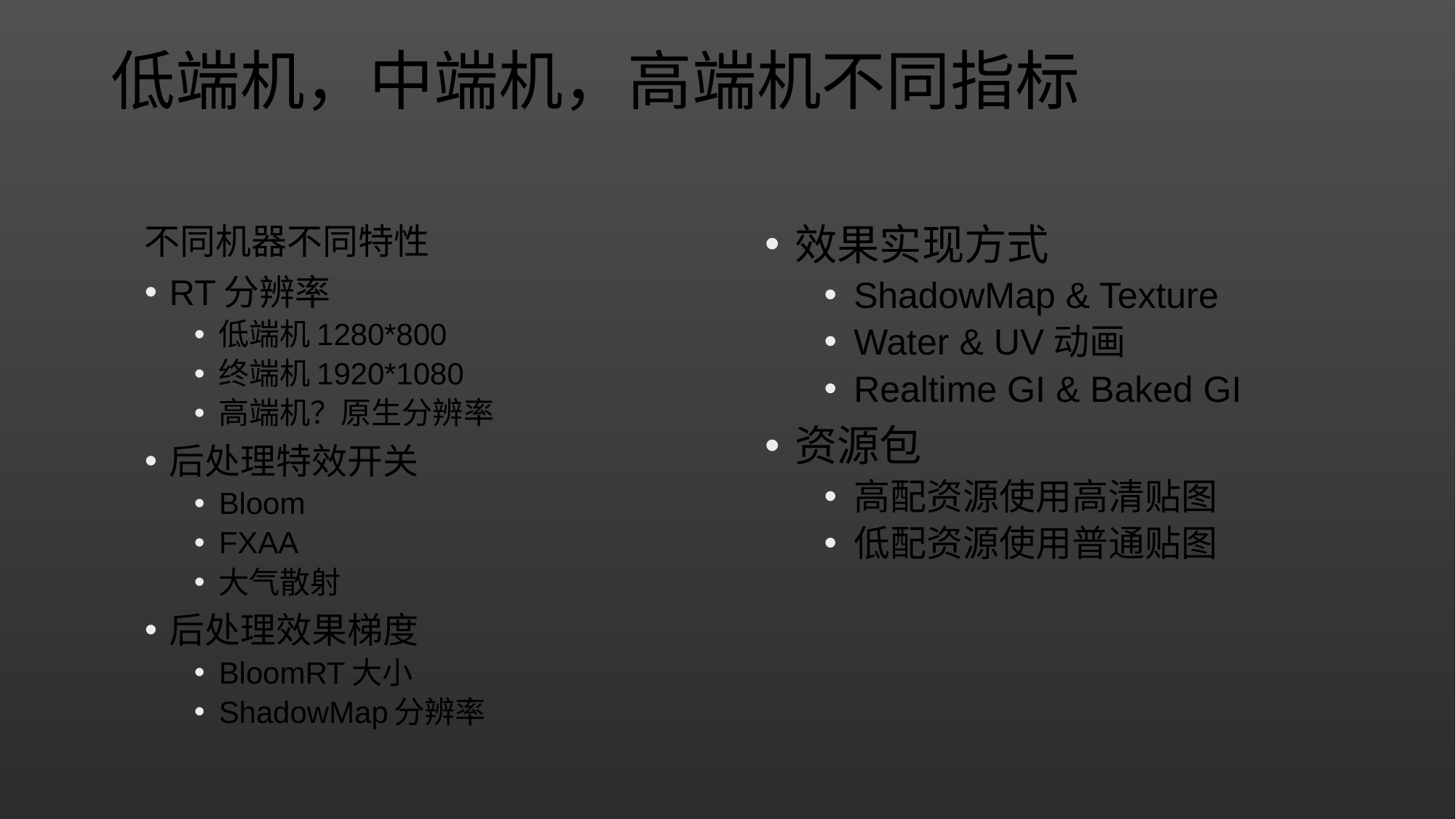

# 低端机，中端机，高端机不同指标
不同机器不同特性
RT分辨率
低端机1280*800
终端机1920*1080
高端机？原生分辨率
后处理特效开关
Bloom
FXAA
大气散射
后处理效果梯度
BloomRT大小
ShadowMap分辨率
效果实现方式
ShadowMap & Texture
Water & UV动画
Realtime GI & Baked GI
资源包
高配资源使用高清贴图
低配资源使用普通贴图